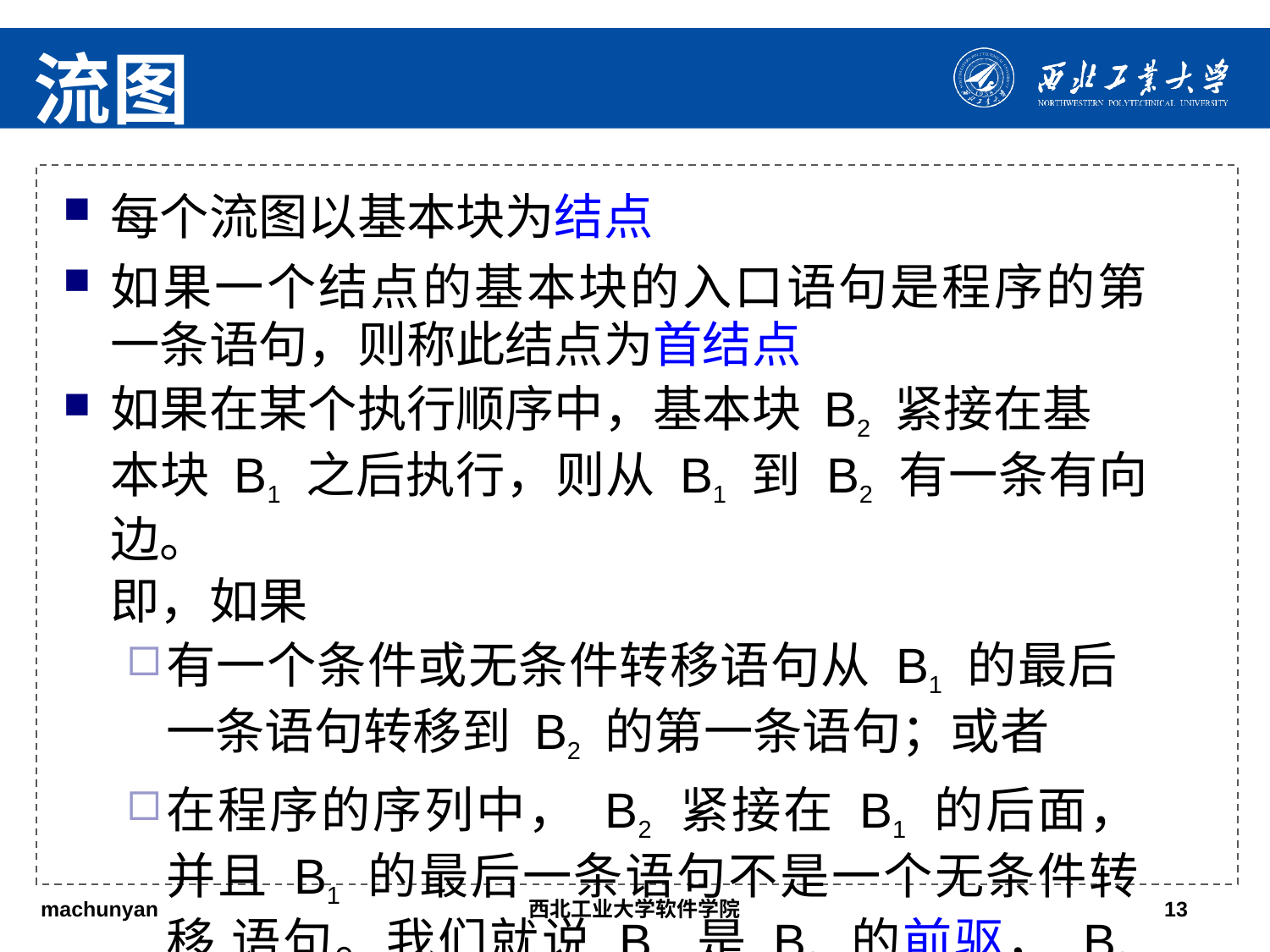

流图
每个流图以基本块为结点
如果一个结点的基本块的入口语句是程序的第 一条语句，则称此结点为首结点
如果在某个执行顺序中，基本块 B2 紧接在基
本块 B1 之后执行，则从 B1 到B2 有一条有向边。
即，如果
有一个条件或无条件转移语句从 B1 的最后 一条语句转移到 B2 的第一条语句；或者
在程序的序列中， B2 紧接在B1 的后面，并且B1 的最后一条语句不是一个无条件转移 语句。我们就说 B1  是B2  的前驱， B2  是B1的后继